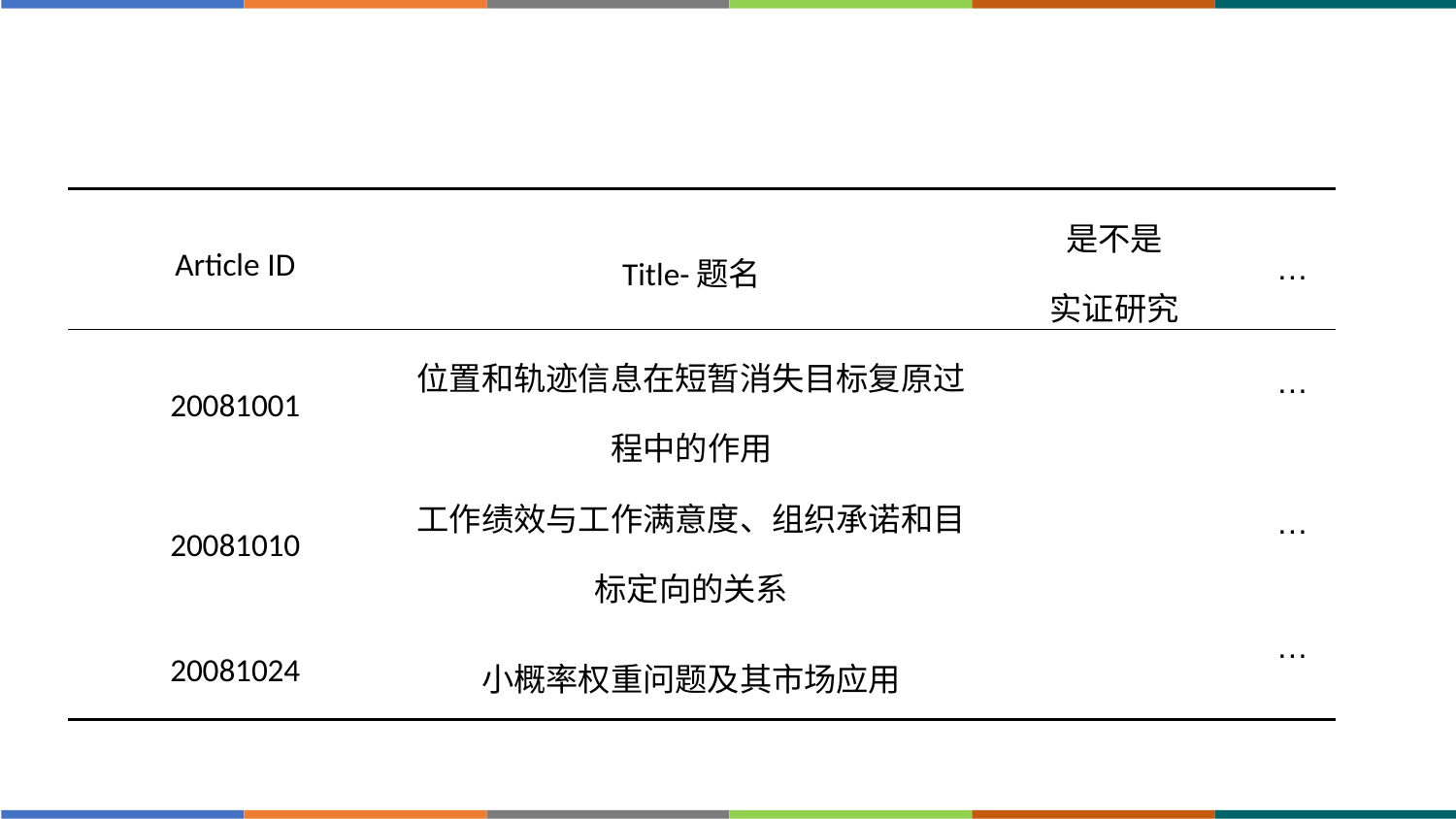

| Article ID | Title-题名 | 是不是 实证研究 | … |
| --- | --- | --- | --- |
| 20081001 | 位置和轨迹信息在短暂消失目标复原过程中的作用 |  | … |
| 20081010 | 工作绩效与工作满意度、组织承诺和目标定向的关系 |  | … |
| 20081024 | 小概率权重问题及其市场应用 |  | … |